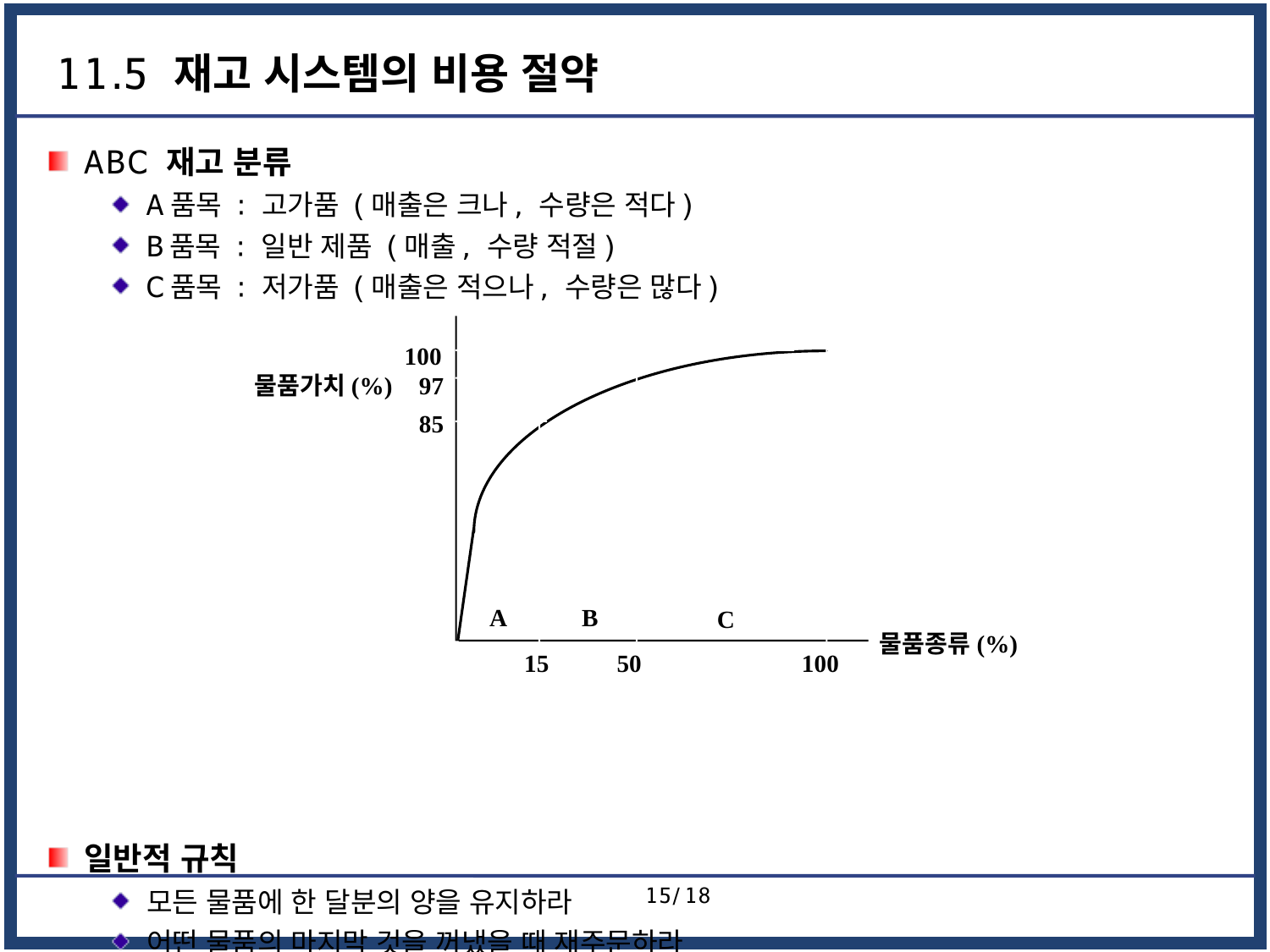

# 11.5 재고 시스템의 비용 절약
ABC 재고 분류
A품목 : 고가품 (매출은 크나, 수량은 적다)
B품목 : 일반 제품 (매출, 수량 적절)
C품목 : 저가품 (매출은 적으나, 수량은 많다)

일반적 규칙
모든 물품에 한 달분의 양을 유지하라
어떤 물품의 마지막 것을 꺼냈을 때 재주문하라
창고에 맞지 않는 물품을 주문하지 말라

100

물품가치(%)
97

85

A
B
C
물품종류(%)

15
50
100